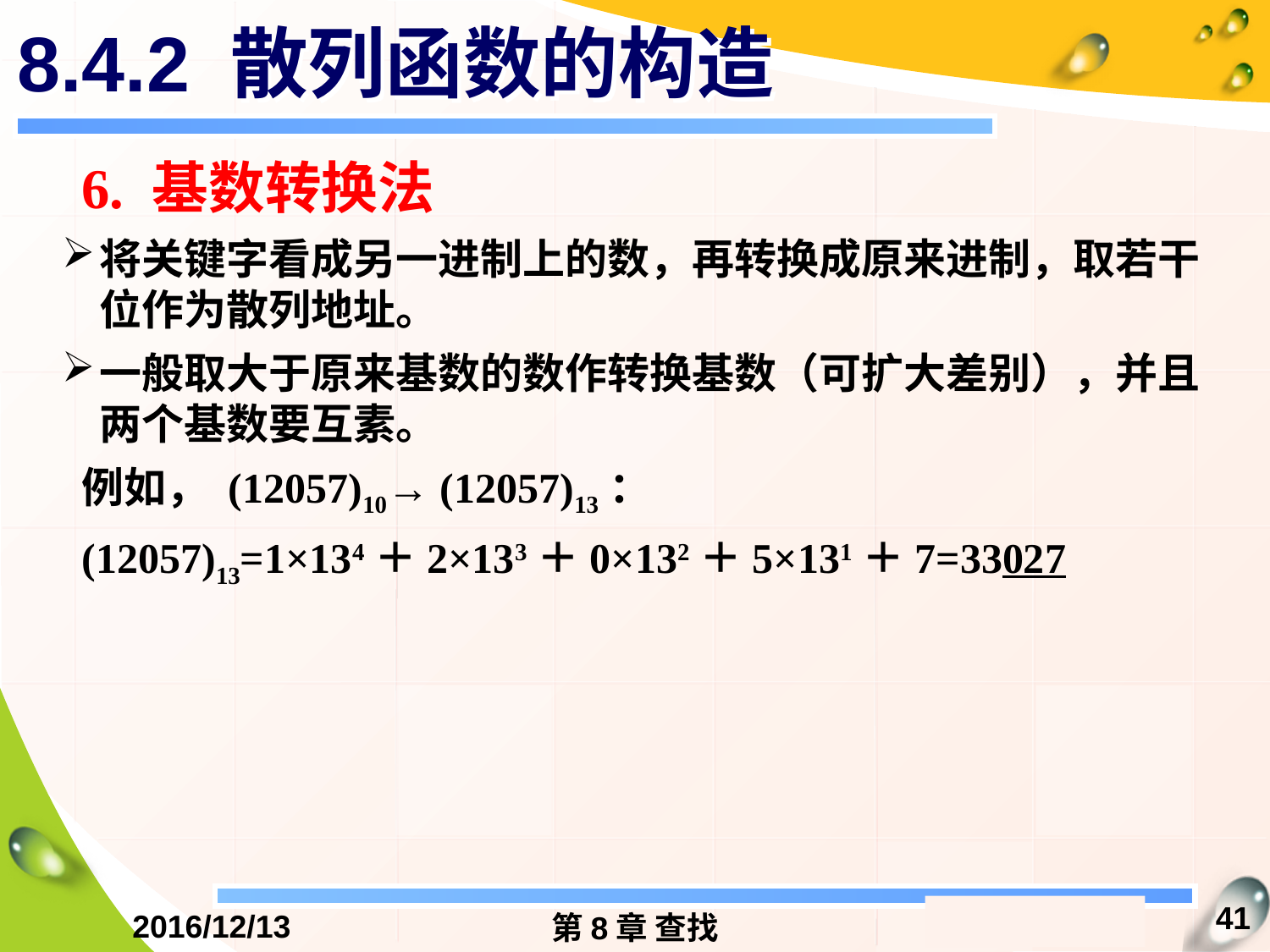

# 8.4.2 散列函数的构造
6. 基数转换法
将关键字看成另一进制上的数，再转换成原来进制，取若干位作为散列地址。
一般取大于原来基数的数作转换基数（可扩大差别），并且两个基数要互素。
例如， (12057)10→ (12057)13：
(12057)13=1×134＋2×133＋0×132＋5×131＋7=33027
41
2016/12/13
第8章 查找